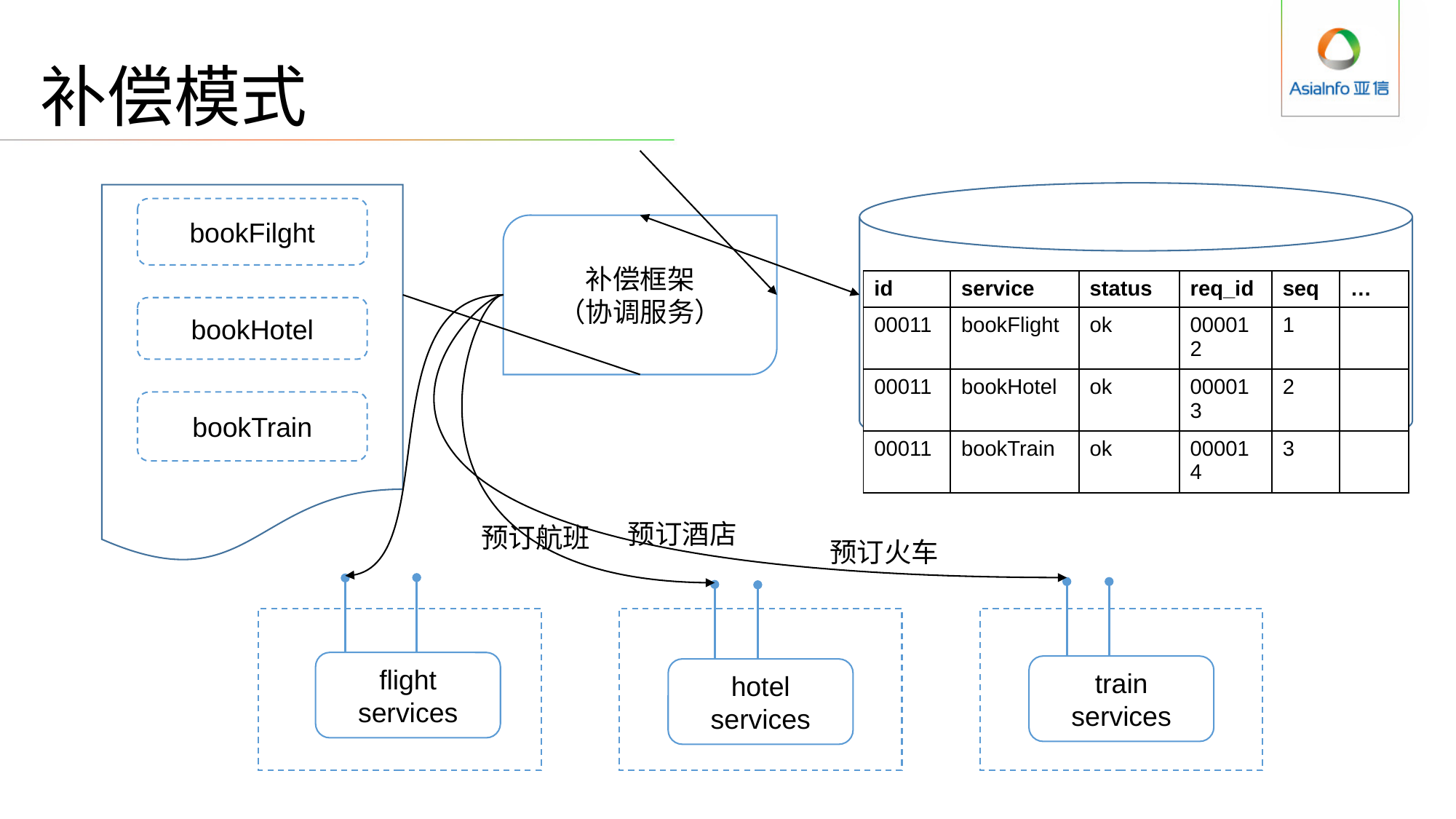

# 补偿模式

bookFilght
补偿框架
（协调服务）
| id | service | status | req\_id | seq | … |
| --- | --- | --- | --- | --- | --- |
| 00011 | bookFlight | ok | 000012 | 1 |  |
| 00011 | bookHotel | ok | 000013 | 2 |  |
| 00011 | bookTrain | ok | 000014 | 3 |  |
bookHotel
bookTrain
预订酒店
预订航班
预订火车

flight
services
train
services
hotel
services